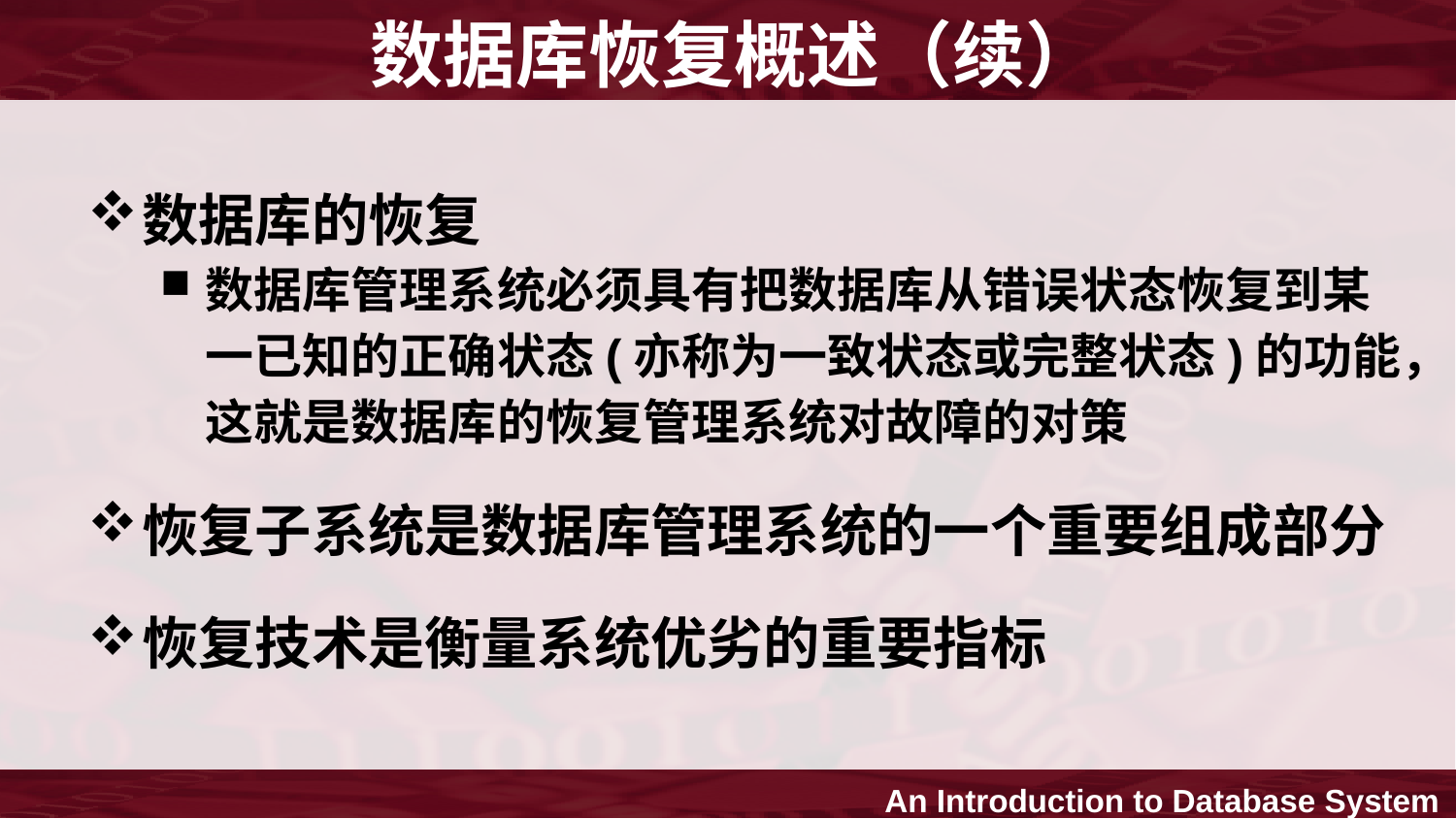

数据库恢复概述（续）
数据库的恢复
数据库管理系统必须具有把数据库从错误状态恢复到某一已知的正确状态(亦称为一致状态或完整状态)的功能，这就是数据库的恢复管理系统对故障的对策
恢复子系统是数据库管理系统的一个重要组成部分
恢复技术是衡量系统优劣的重要指标